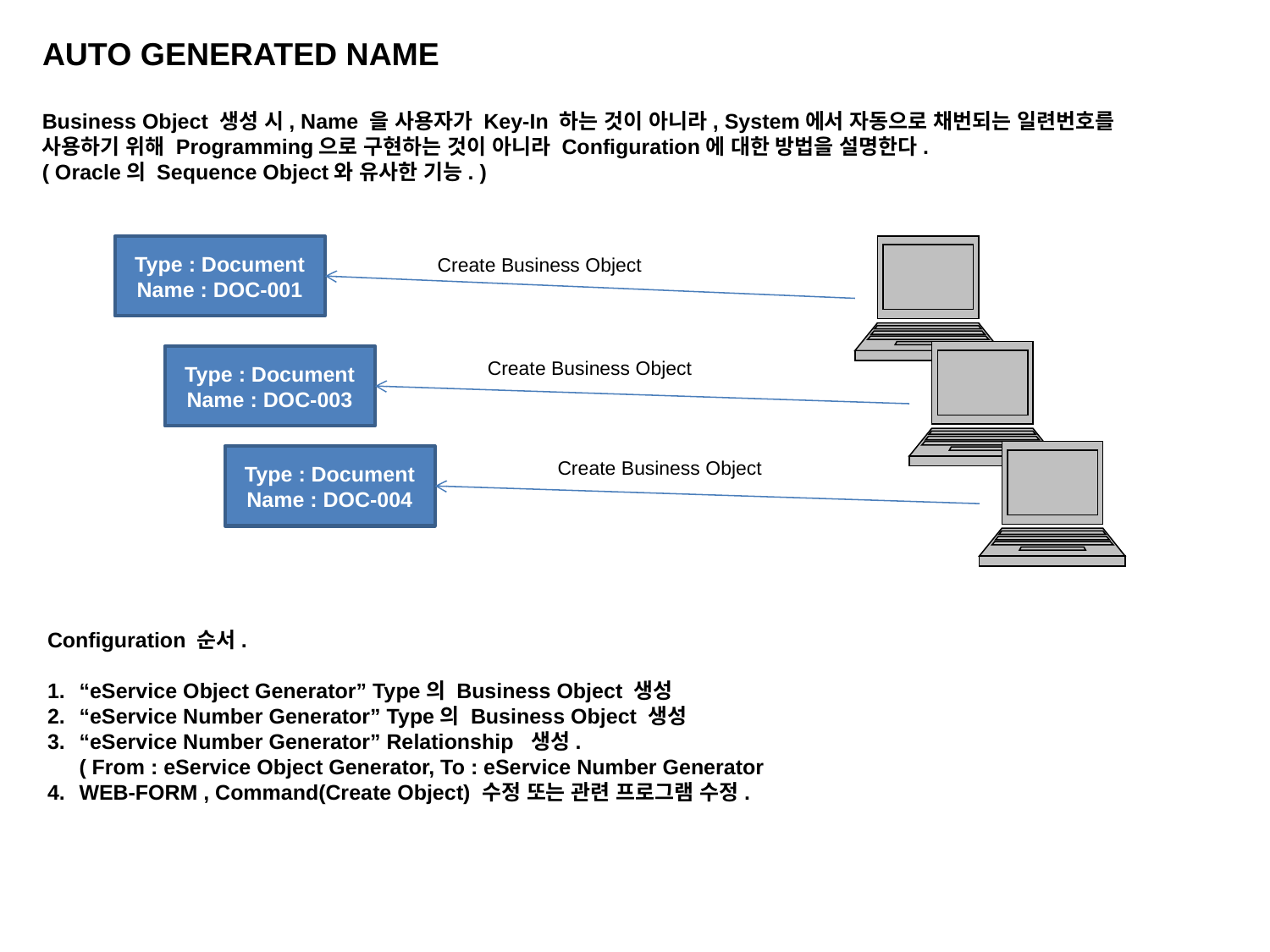

AUTO GENERATED NAME
Business Object 생성 시, Name 을 사용자가 Key-In 하는 것이 아니라, System에서 자동으로 채번되는 일련번호를
사용하기 위해 Programming으로 구현하는 것이 아니라 Configuration에 대한 방법을 설명한다.
( Oracle의 Sequence Object와 유사한 기능. )

Type : Document
Name : DOC-001

Create Business Object

Type : Document
Name : DOC-003
Create Business Object

Type : Document
Name : DOC-004
Create Business Object
Configuration 순서.

“eService Object Generator” Type의 Business Object 생성
“eService Number Generator” Type의 Business Object 생성
“eService Number Generator” Relationship  생성.
( From : eService Object Generator, To : eService Number Generator
WEB-FORM , Command(Create Object) 수정 또는 관련 프로그램 수정.